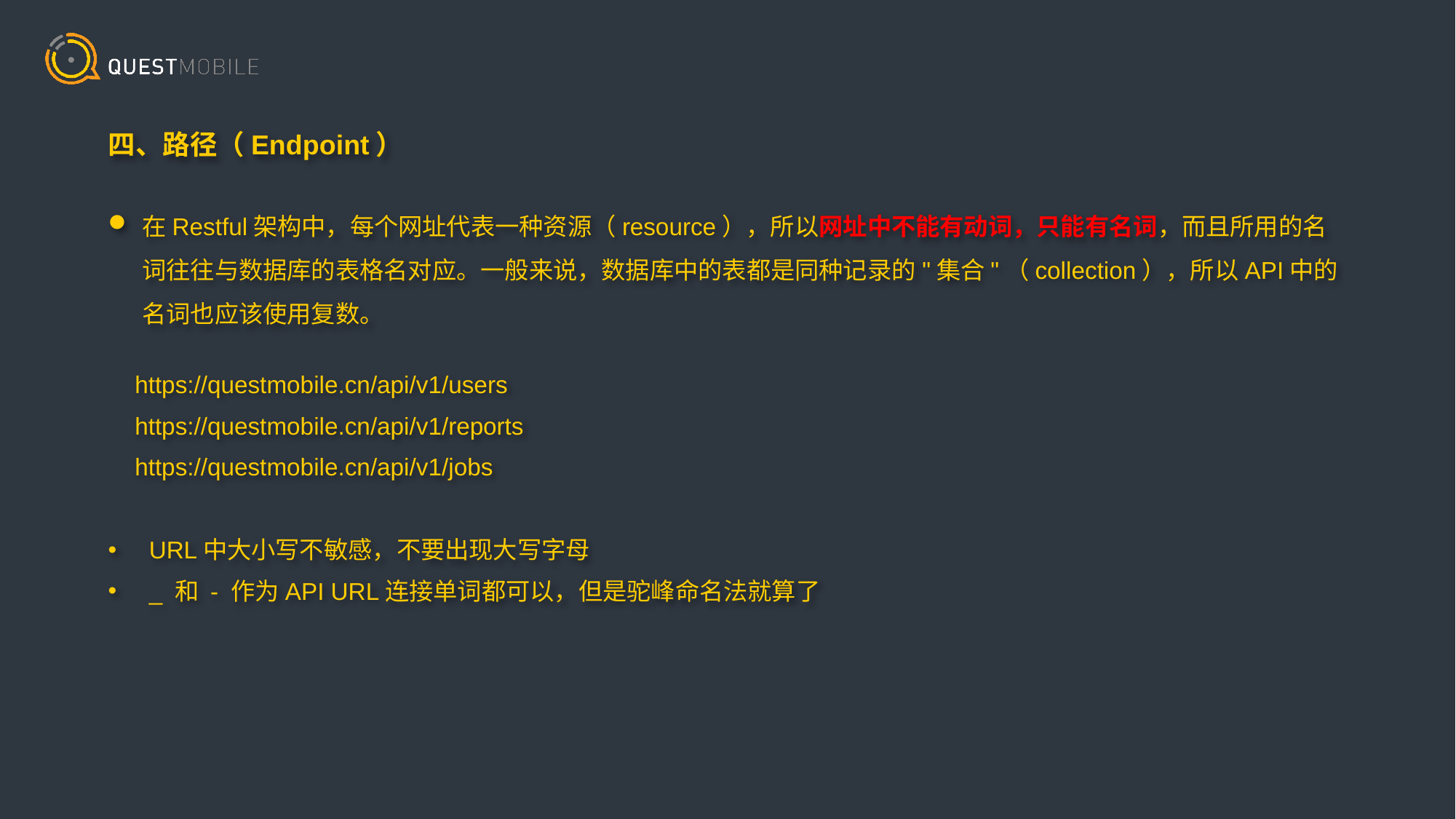

四、路径（Endpoint）

在Restful架构中，每个网址代表一种资源（resource），所以网址中不能有动词，只能有名词，而且所用的名词往往与数据库的表格名对应。一般来说，数据库中的表都是同种记录的"集合"（collection），所以API中的名词也应该使用复数。

    https://questmobile.cn/api/v1/users
    https://questmobile.cn/api/v1/reports
    https://questmobile.cn/api/v1/jobs

URL中大小写不敏感，不要出现大写字母
_ 和 - 作为API URL连接单词都可以，但是驼峰命名法就算了